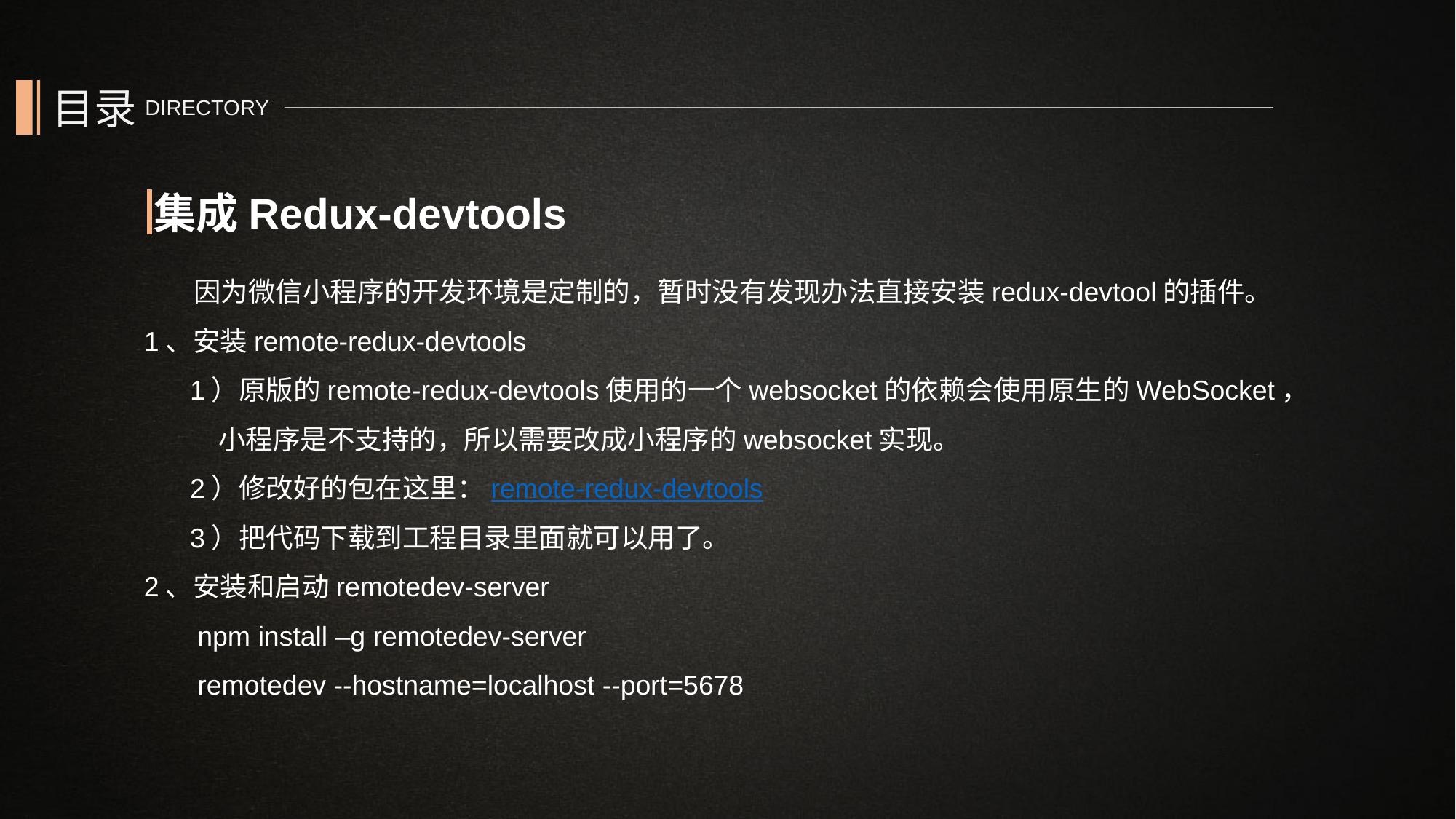

目录
DIRECTORY

集成Redux-devtools

       因为微信小程序的开发环境是定制的，暂时没有发现办法直接安装redux-devtool的插件。
1、安装remote-redux-devtools
      1）原版的remote-redux-devtools使用的一个websocket的依赖会使用原生的WebSocket，
           小程序是不支持的，所以需要改成小程序的websocket实现。
      2）修改好的包在这里：remote-redux-devtools
      3）把代码下载到工程目录里面就可以用了。
2、安装和启动remotedev-server
       npm install –g remotedev-server
       remotedev --hostname=localhost --port=5678